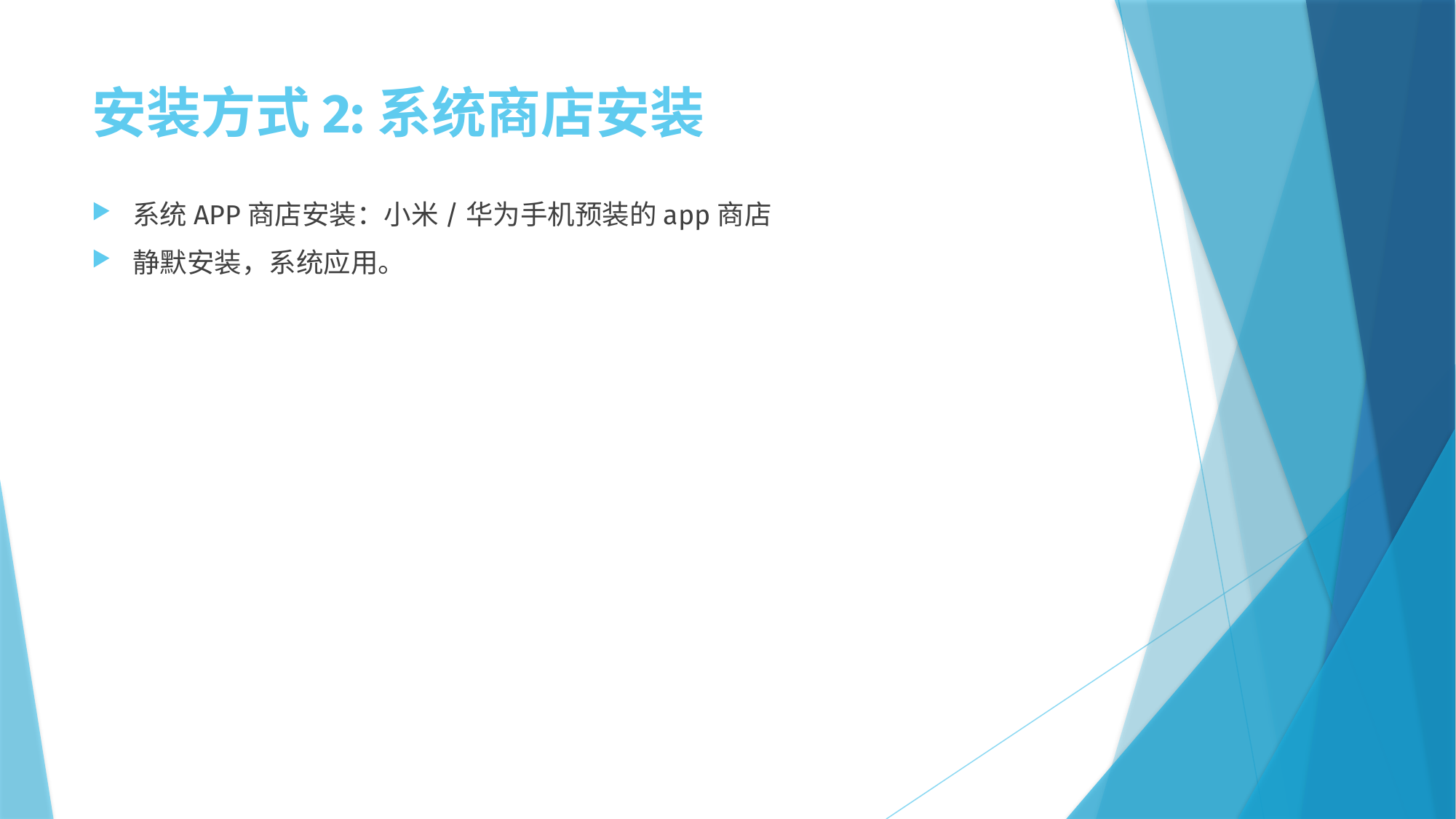

# 安装方式2:系统商店安装
系统APP商店安装：小米/华为手机预装的app商店
静默安装，系统应用。